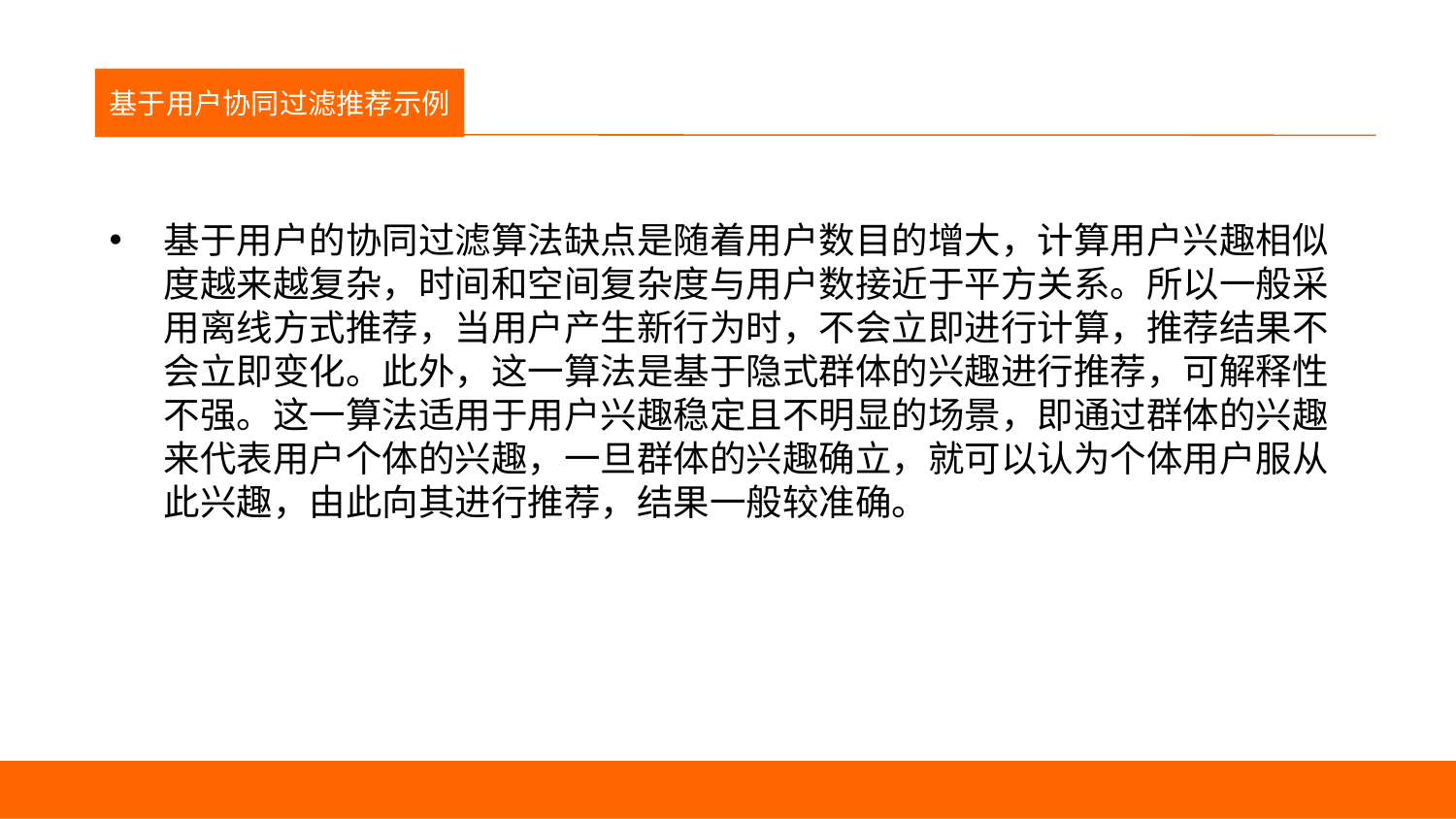

议程
基于用户协同过滤推荐示例

基于用户的协同过滤算法缺点是随着用户数目的增大，计算用户兴趣相似度越来越复杂，时间和空间复杂度与用户数接近于平方关系。所以一般采用离线方式推荐，当用户产生新行为时，不会立即进行计算，推荐结果不会立即变化。此外，这一算法是基于隐式群体的兴趣进行推荐，可解释性不强。这一算法适用于用户兴趣稳定且不明显的场景，即通过群体的兴趣来代表用户个体的兴趣，一旦群体的兴趣确立，就可以认为个体用户服从此兴趣，由此向其进行推荐，结果一般较准确。